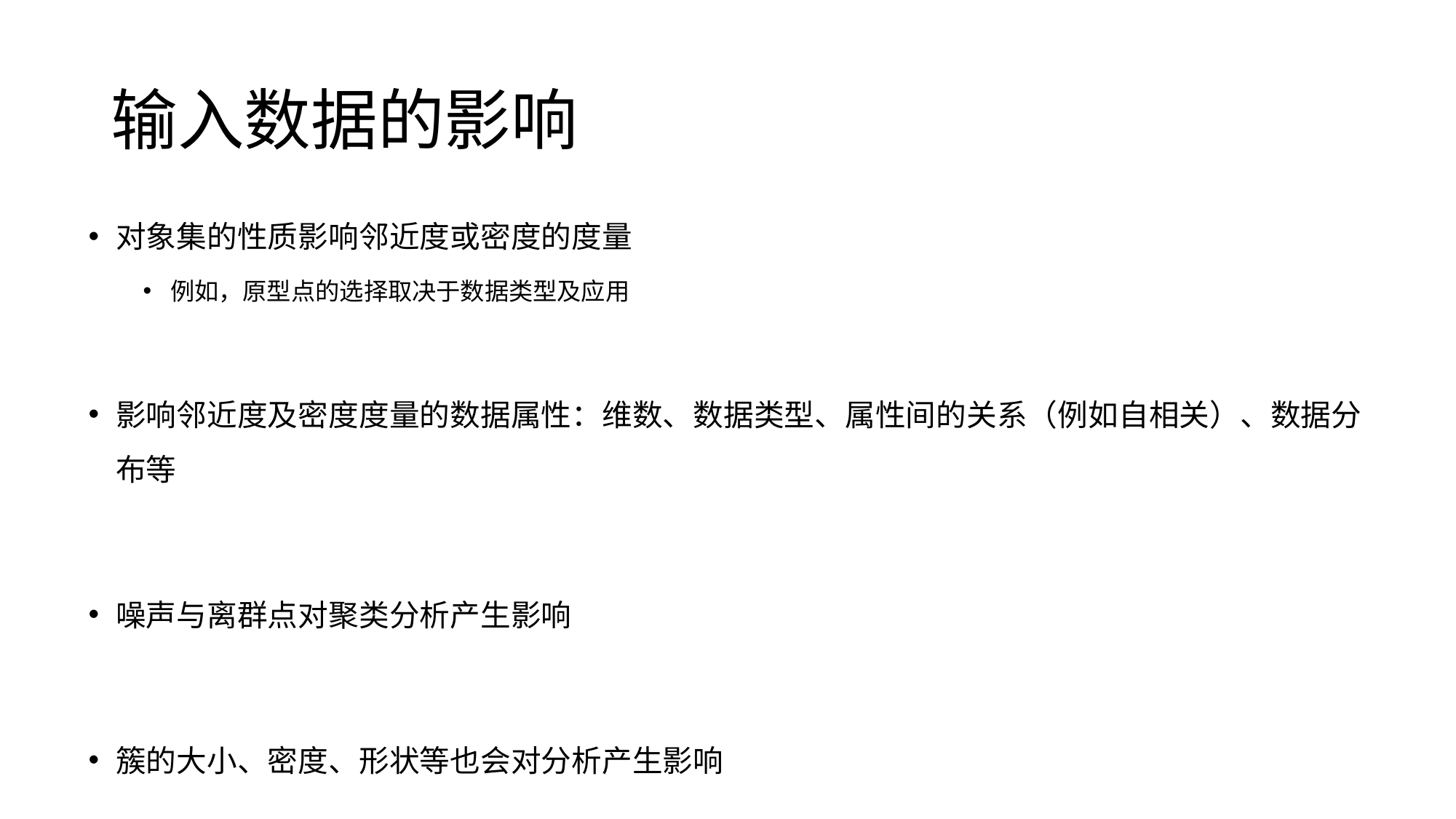

# 输入数据的影响
对象集的性质影响邻近度或密度的度量
例如，原型点的选择取决于数据类型及应用

影响邻近度及密度度量的数据属性：维数、数据类型、属性间的关系（例如自相关）、数据分布等

噪声与离群点对聚类分析产生影响

簇的大小、密度、形状等也会对分析产生影响